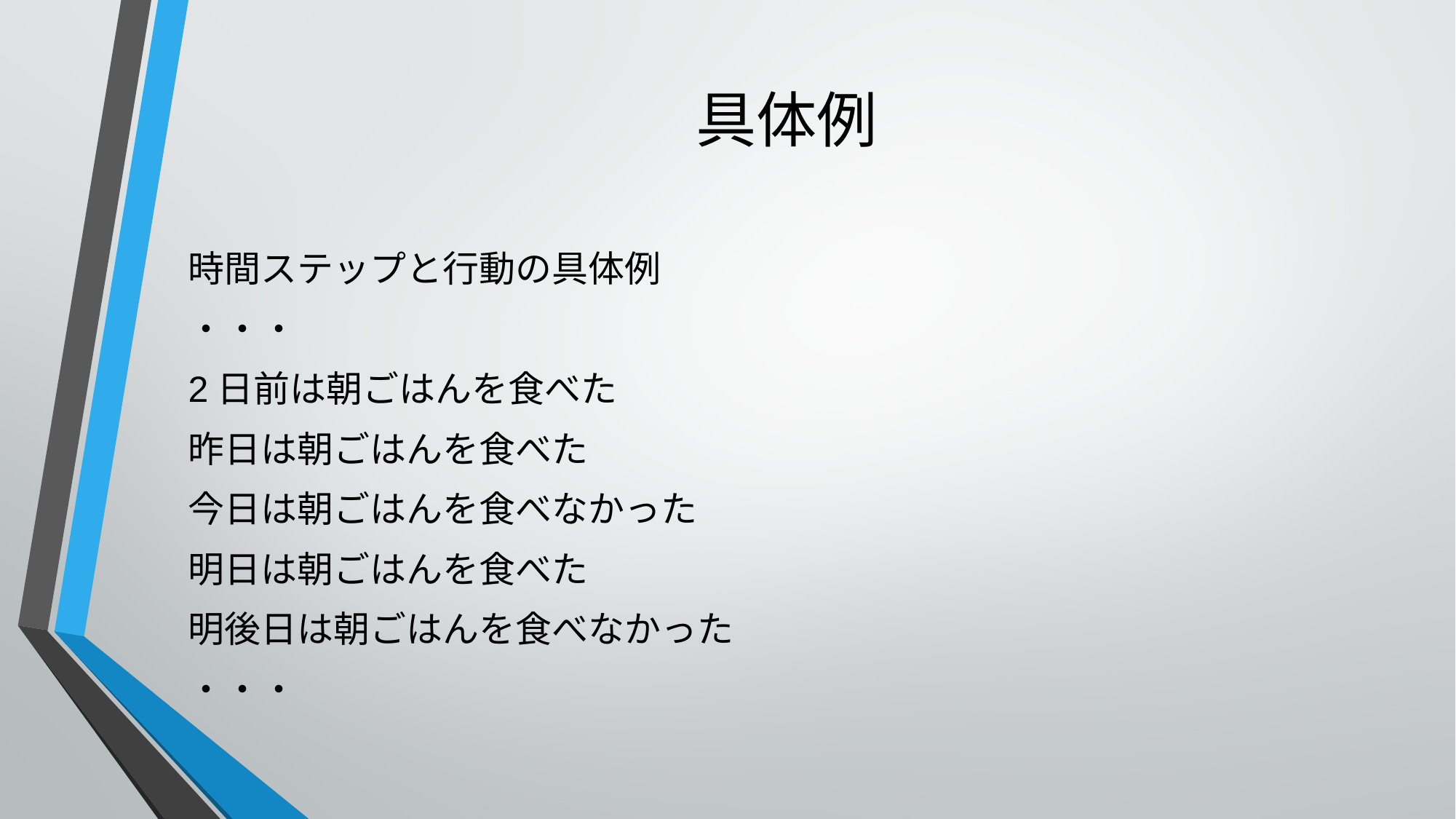

# 具体例
時間ステップと行動の具体例
・・・
2日前は朝ごはんを食べた
昨日は朝ごはんを食べた
今日は朝ごはんを食べなかった
明日は朝ごはんを食べた
明後日は朝ごはんを食べなかった
・・・